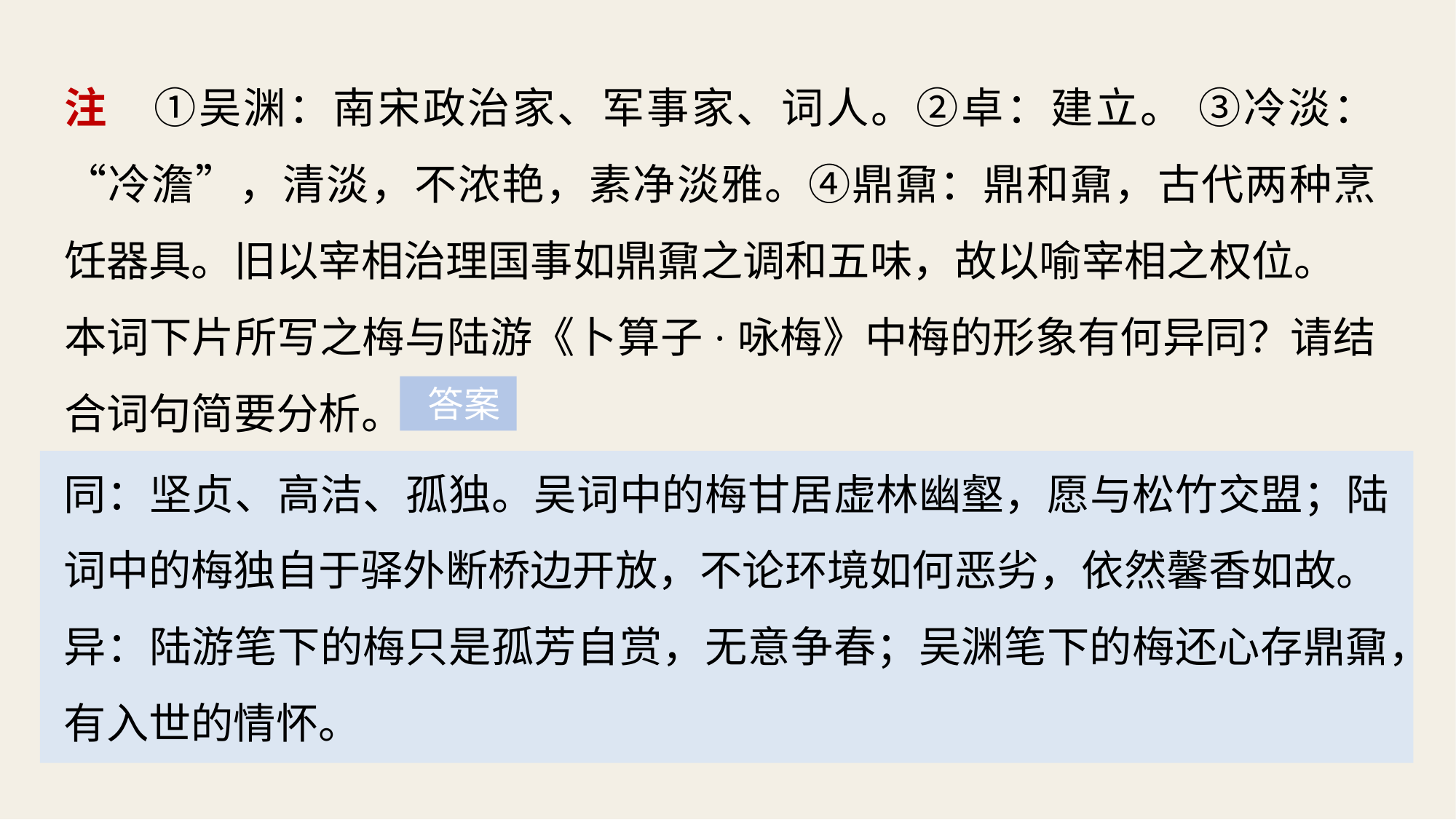

注　①吴渊：南宋政治家、军事家、词人。②卓：建立。 ③冷淡：“冷澹”，清淡，不浓艳，素净淡雅。④鼎鼐：鼎和鼐，古代两种烹饪器具。旧以宰相治理国事如鼎鼐之调和五味，故以喻宰相之权位。
本词下片所写之梅与陆游《卜算子·咏梅》中梅的形象有何异同？请结合词句简要分析。
 答案
同：坚贞、高洁、孤独。吴词中的梅甘居虚林幽壑，愿与松竹交盟；陆词中的梅独自于驿外断桥边开放，不论环境如何恶劣，依然馨香如故。
异：陆游笔下的梅只是孤芳自赏，无意争春；吴渊笔下的梅还心存鼎鼐，有入世的情怀。